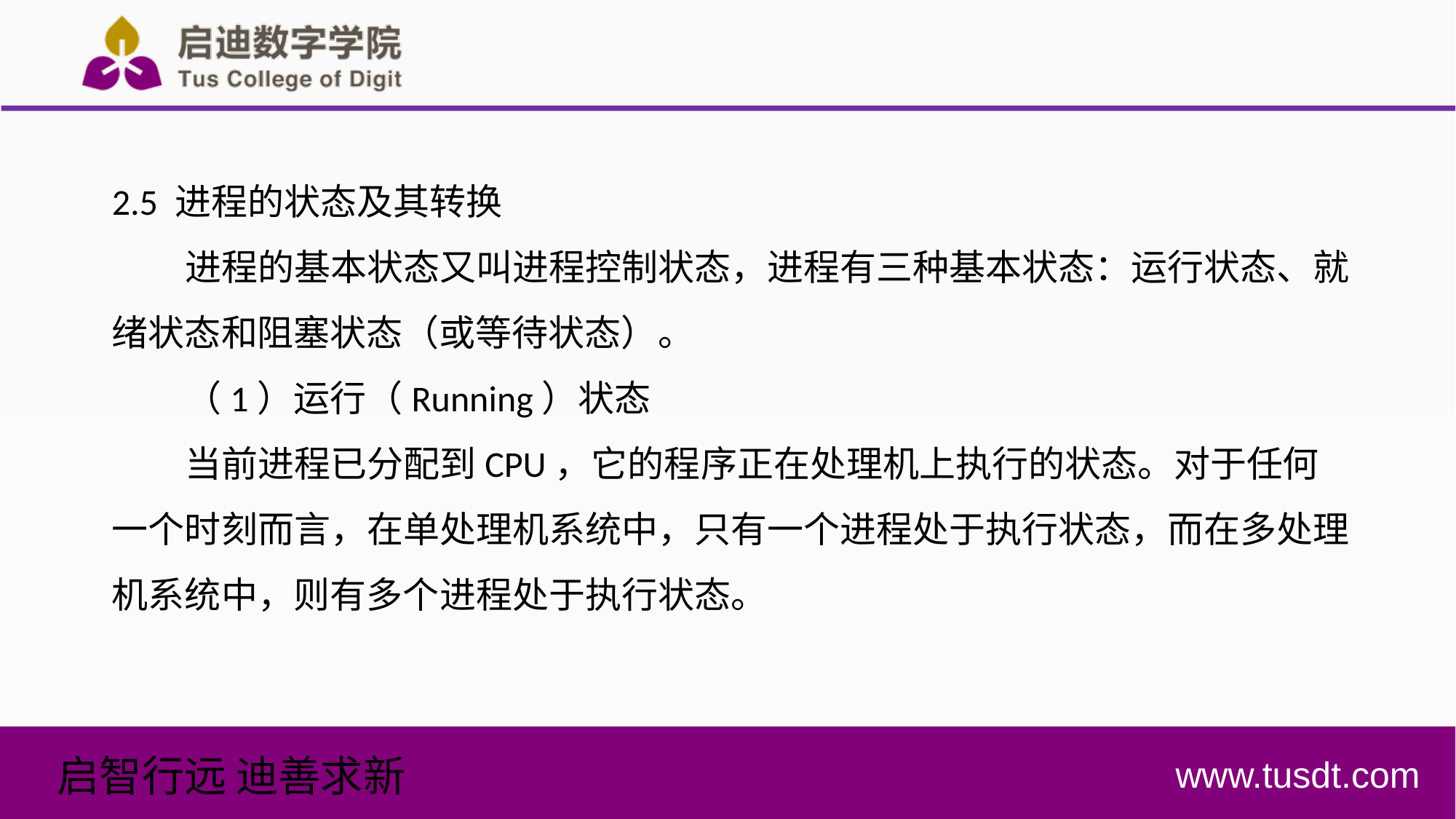

2.5 进程的状态及其转换
进程的基本状态又叫进程控制状态，进程有三种基本状态：运行状态、就绪状态和阻塞状态（或等待状态）。
（1）运行（Running）状态
当前进程已分配到CPU，它的程序正在处理机上执行的状态。对于任何一个时刻而言，在单处理机系统中，只有一个进程处于执行状态，而在多处理机系统中，则有多个进程处于执行状态。